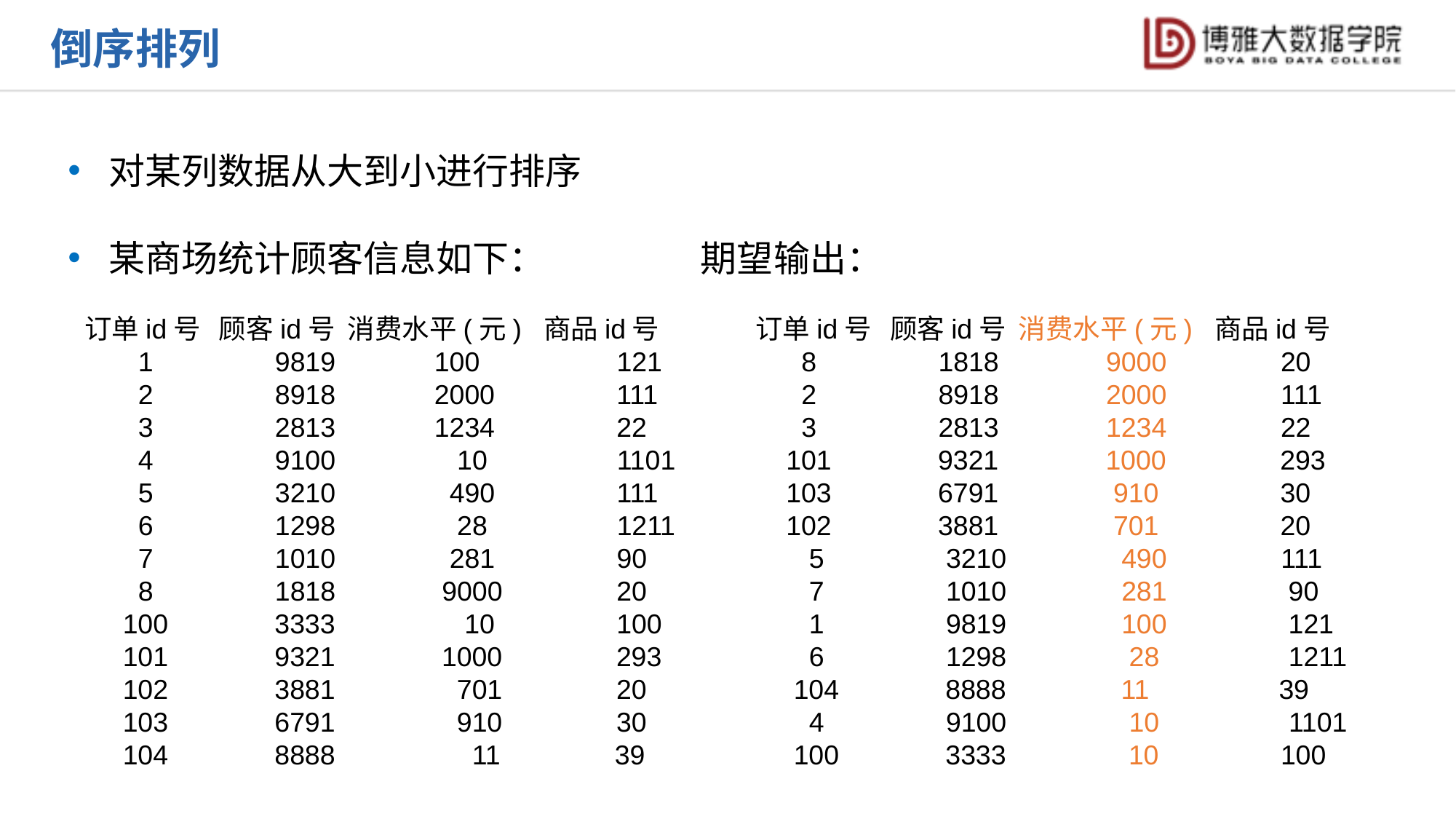

倒序排列
对某列数据从大到小进行排序

某商场统计顾客信息如下：                   期望输出：

订单id号   顾客id号  消费水平(元)  商品id号
       1                9819             100                  121
       2                8918             2000                111
       3                2813             1234                22
       4                9100                10                 1101
       5                3210               490                111
       6                1298                28                 1211
       7                1010               281                90
       8                1818              9000               20
     100              3333                 10                100
     101              9321              1000               293
     102              3881                701               20
     103              6791                910               30
     104              8888                  11               39
订单id号   顾客id号  消费水平(元)  商品id号
      8                1818              9000               20
      2                8918              2000               111
      3                2813              1234               22
    101              9321              1000               293
    103              6791               910                30
    102              3881               701                20
       5                3210               490               111
       7                1010               281                90
       1                9819               100                121
       6                1298                28                 1211
     104              8888               11                 39
       4                9100                10                 1101
     100              3333                10                100